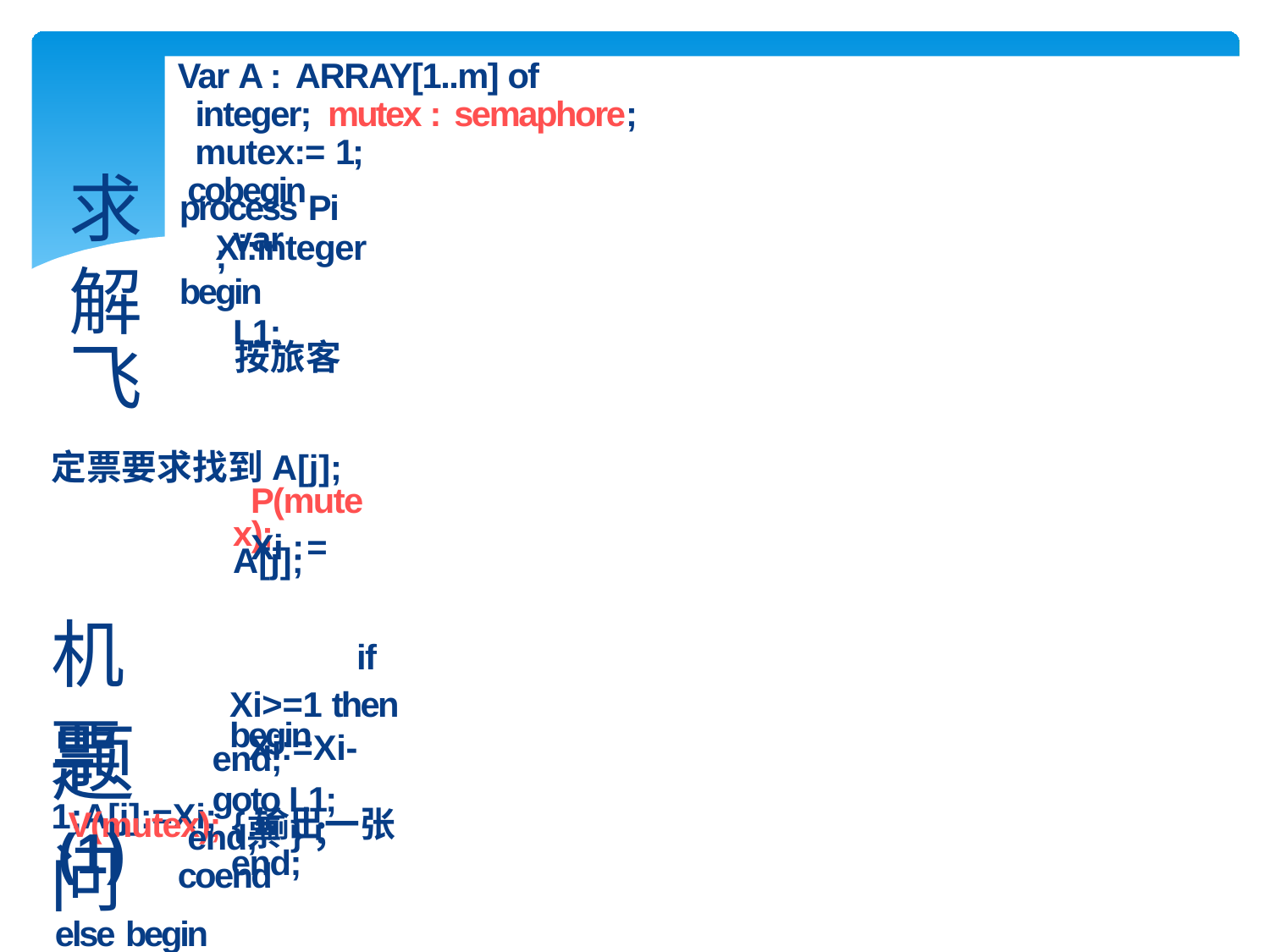

Var A : ARRAY[1..m] of integer;  mutex : semaphore;
mutex:= 1;  cobegin
求	process Pi
var Xi:integer;
解	begin
L1:
飞	按旅客定票要求找到A[j];
P(mutex);
Xi := A[j];
机		if Xi>=1 then  begin
票	Xi:=Xi-1;A[j]:=Xi;
V(mutex); {输出一张票}；
问	end;
else begin
V(mutex); {输出“票已售完”}；

题
(1)
end;
goto L1;  end;  coend
52	16:03